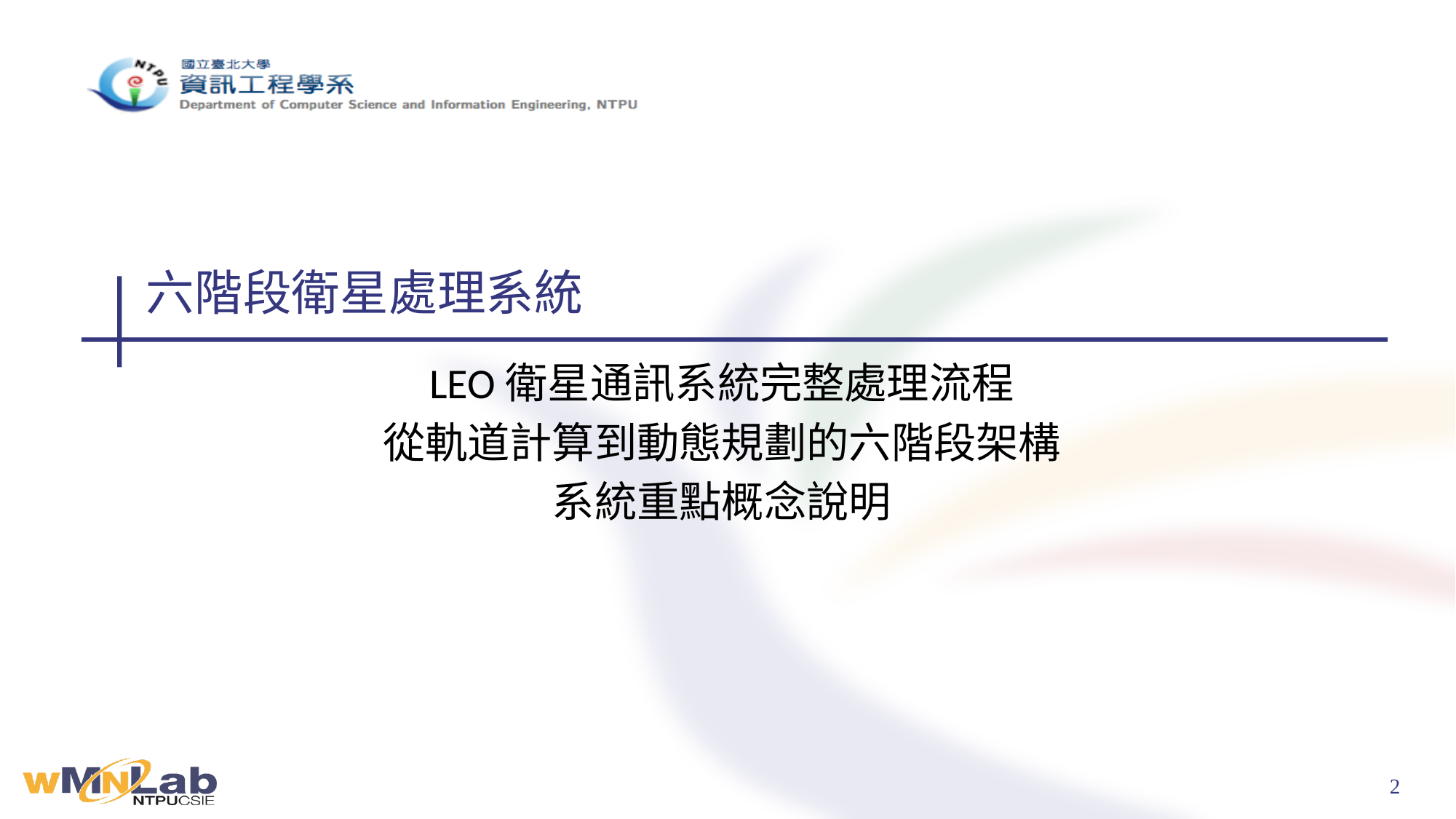

# 六階段衛星處理系統
LEO衛星通訊系統完整處理流程
從軌道計算到動態規劃的六階段架構
系統重點概念說明